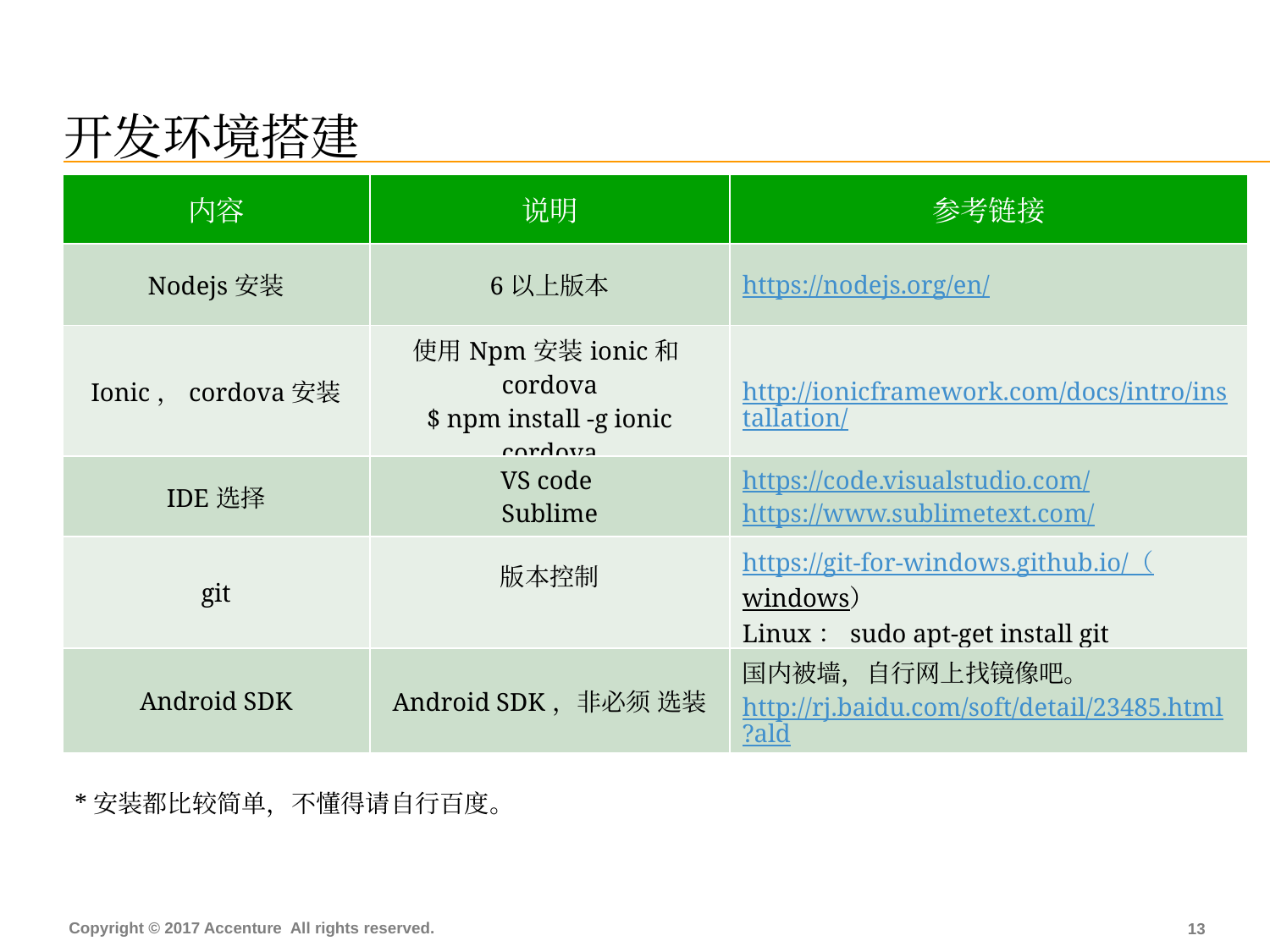

# 开发环境搭建
| 内容 | 说明 | 参考链接 |
| --- | --- | --- |
| Nodejs安装 | 6以上版本 | https://nodejs.org/en/ |
| Ionic，cordova安装 | 使用Npm安装ionic和cordova $ npm install -g ionic cordova | http://ionicframework.com/docs/intro/installation/ |
| IDE选择 | VS code Sublime | https://code.visualstudio.com/ https://www.sublimetext.com/ |
| git | 版本控制 | https://git-for-windows.github.io/（windows） Linux：sudo apt-get install git |
| Android SDK | Android SDK，非必须 选装 | 国内被墙，自行网上找镜像吧。 http://rj.baidu.com/soft/detail/23485.html?ald |
*安装都比较简单，不懂得请自行百度。
13
Copyright © 2017 Accenture  All rights reserved.